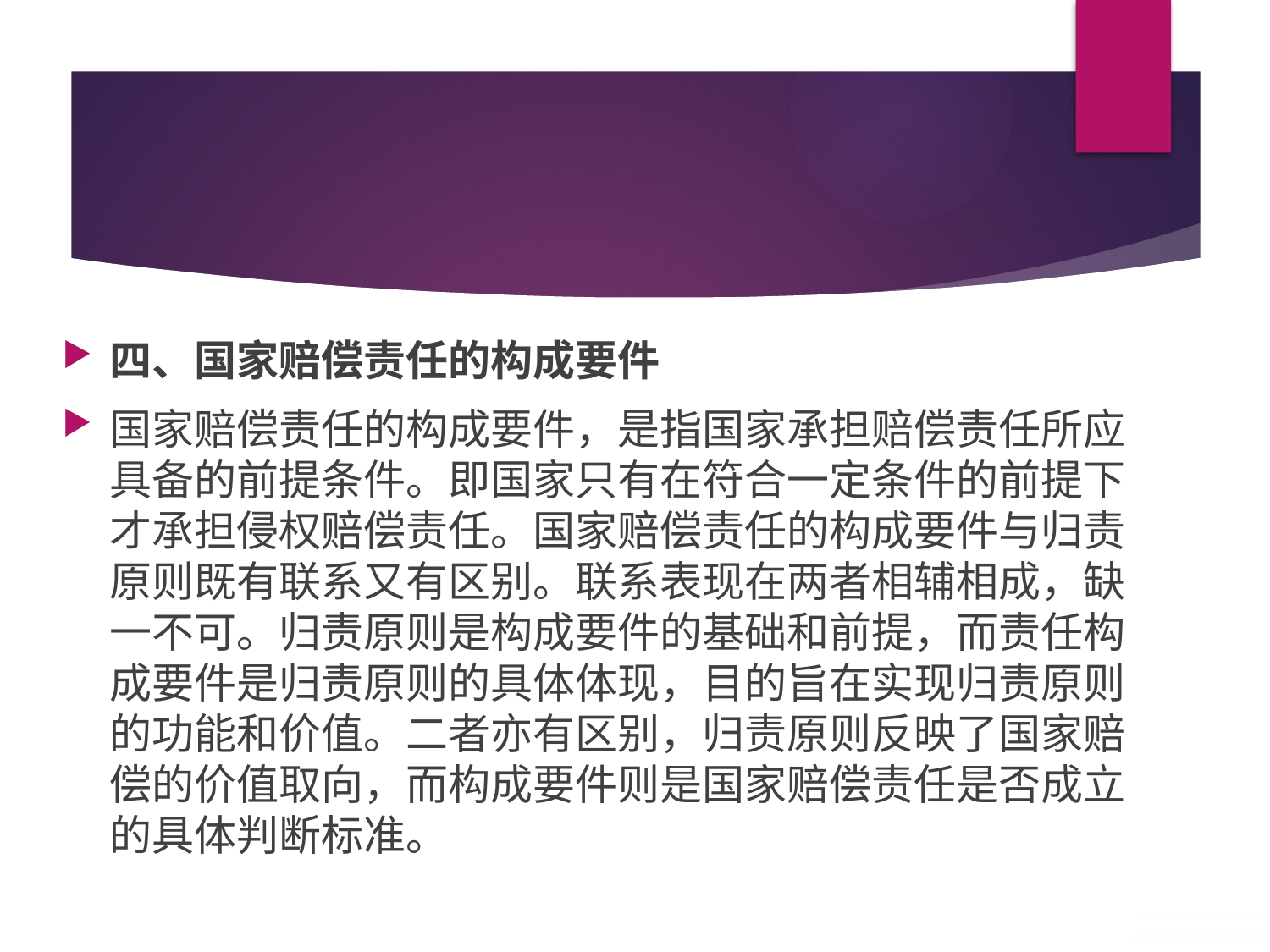

10
#
四、国家赔偿责任的构成要件
国家赔偿责任的构成要件，是指国家承担赔偿责任所应具备的前提条件。即国家只有在符合一定条件的前提下才承担侵权赔偿责任。国家赔偿责任的构成要件与归责原则既有联系又有区别。联系表现在两者相辅相成，缺一不可。归责原则是构成要件的基础和前提，而责任构成要件是归责原则的具体体现，目的旨在实现归责原则的功能和价值。二者亦有区别，归责原则反映了国家赔偿的价值取向，而构成要件则是国家赔偿责任是否成立的具体判断标准。